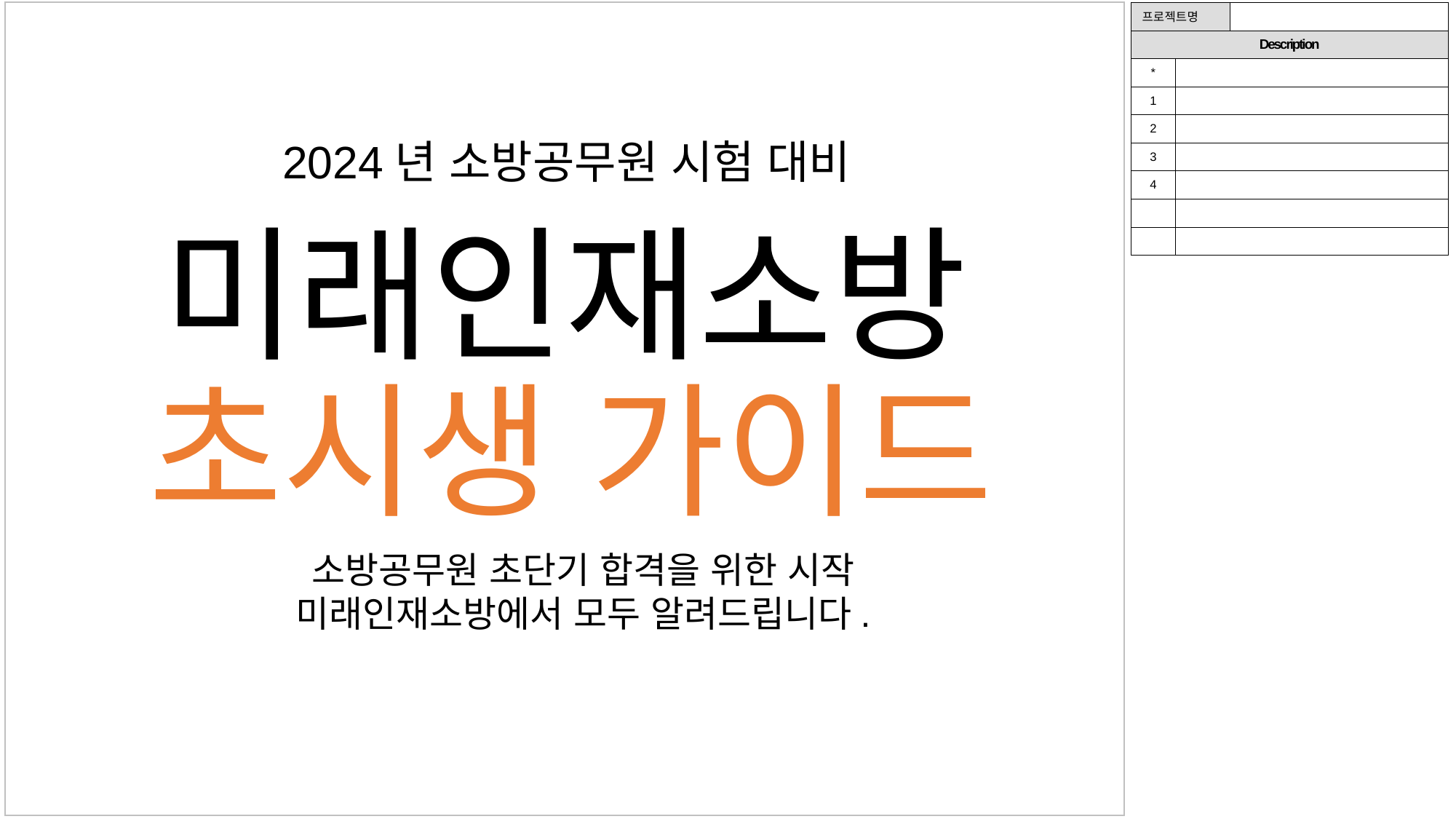

| 프로젝트명 |  |  |
| --- | --- | --- |
| Description |  |  |
| \* |  |  |
| 1 |  |  |
| 2 |  |  |
| 3 |  |  |
| 4 |  |  |
|  |  |  |
|  |  |  |
2024년 소방공무원 시험 대비
미래인재소방
초시생 가이드
소방공무원 초단기 합격을 위한 시작
미래인재소방에서 모두 알려드립니다.